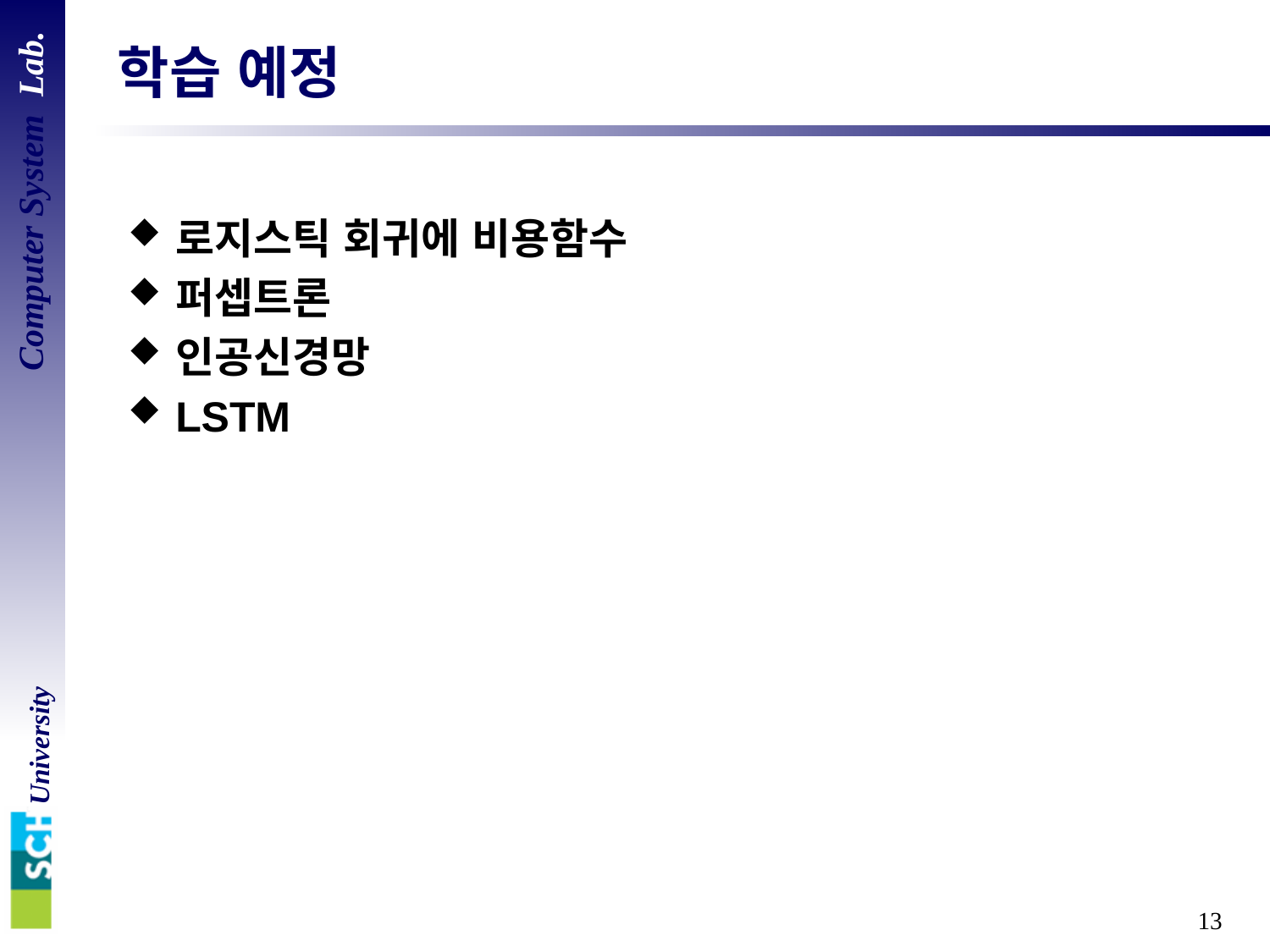

# 학습 예정

로지스틱 회귀에 비용함수
퍼셉트론
인공신경망
LSTM